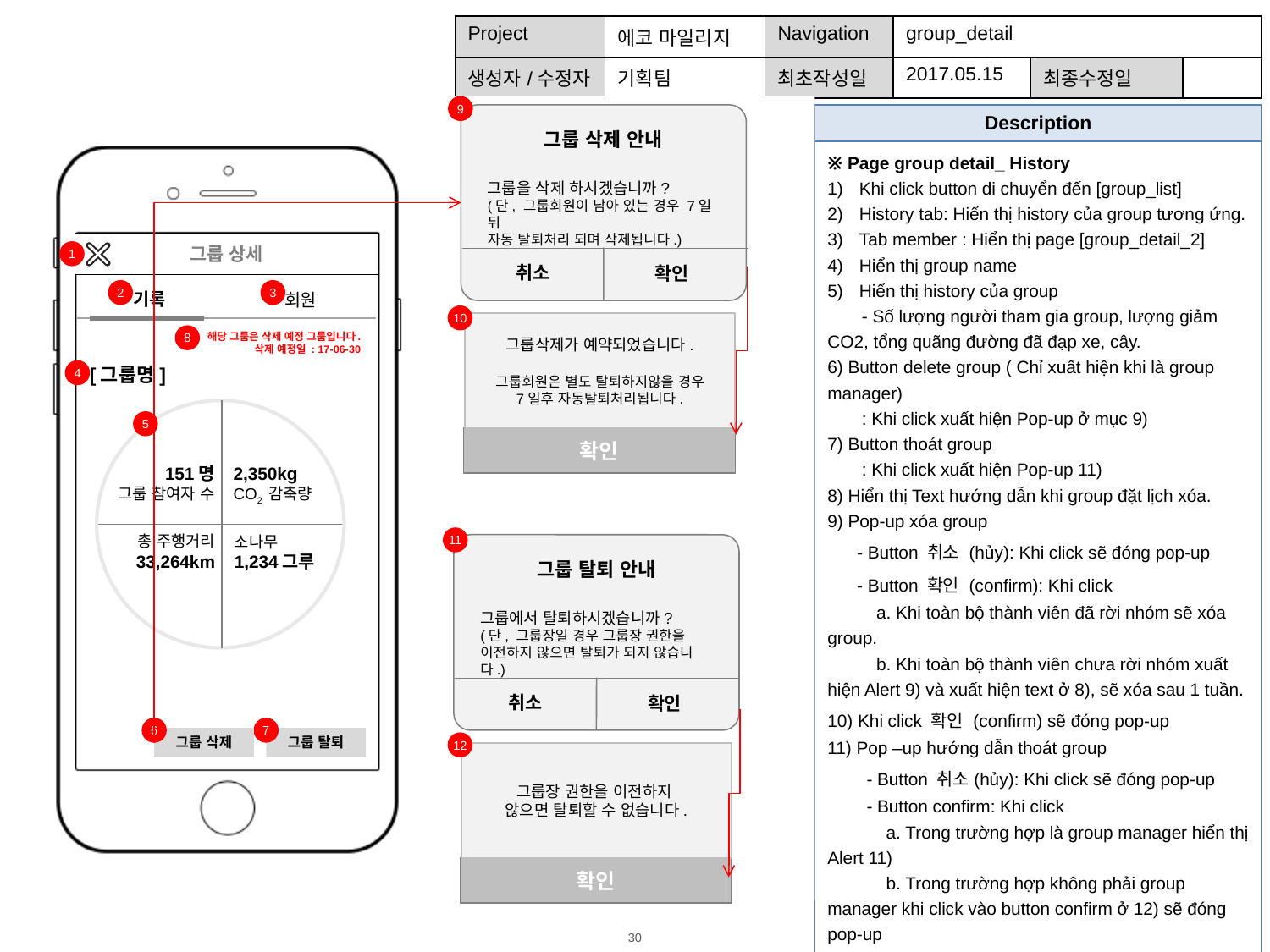

| Project | 에코 마일리지 | Navigation | group\_detail |  |  |
| --- | --- | --- | --- | --- | --- |
| 생성자/수정자 | 기획팀 | 최초작성일 | 2017.05.15 | 최종수정일 |  |

9

| Description |
| --- |
| ※ Page group detail\_ History Khi click button di chuyển đến [group\_list] History tab: Hiển thị history của group tương ứng. Tab member : Hiển thị page [group\_detail\_2] Hiển thị group name Hiển thị history của group - Số lượng người tham gia group, lượng giảm CO2, tổng quãng đường đã đạp xe, cây. 6) Button delete group ( Chỉ xuất hiện khi là group manager) : Khi click xuất hiện Pop-up ở mục 9) 7) Button thoát group : Khi click xuất hiện Pop-up 11) 8) Hiển thị Text hướng dẫn khi group đặt lịch xóa. 9) Pop-up xóa group - Button 취소 (hủy): Khi click sẽ đóng pop-up - Button 확인 (confirm): Khi click a. Khi toàn bộ thành viên đã rời nhóm sẽ xóa group. b. Khi toàn bộ thành viên chưa rời nhóm xuất hiện Alert 9) và xuất hiện text ở 8), sẽ xóa sau 1 tuần. 10) Khi click 확인 (confirm) sẽ đóng pop-up 11) Pop –up hướng dẫn thoát group - Button 취소(hủy): Khi click sẽ đóng pop-up - Button confirm: Khi click a. Trong trường hợp là group manager hiển thị Alert 11) b. Trong trường hợp không phải group manager khi click vào button confirm ở 12) sẽ đóng pop-up 12) Khi click button 확인 thì đóng Pop-up |

그룹 삭제 안내
그룹을 삭제 하시겠습니까?
(단, 그룹회원이 남아 있는 경우 7일 뒤
자동 탈퇴처리 되며 삭제됩니다.)
그룹 상세
1

취소
확인
2
3
기록
회원
10
그룹삭제가 예약되었습니다.

그룹회원은 별도 탈퇴하지않을 경우
7일후 자동탈퇴처리됩니다.
확인
해당 그룹은 삭제 예정 그룹입니다.
삭제 예정일 : 17-06-30
8
[그룹명]
4

151명
그룹 참여자 수
2,350kg
CO2 감축량
총 주행거리
33,264km
소나무
1,234그루
5
11

그룹 탈퇴 안내
그룹에서 탈퇴하시겠습니까?
(단, 그룹장일 경우 그룹장 권한을 이전하지 않으면 탈퇴가 되지 않습니다.)
취소
확인
6
7
그룹 삭제
그룹 탈퇴
12
그룹장 권한을 이전하지
않으면 탈퇴할 수 없습니다.
확인